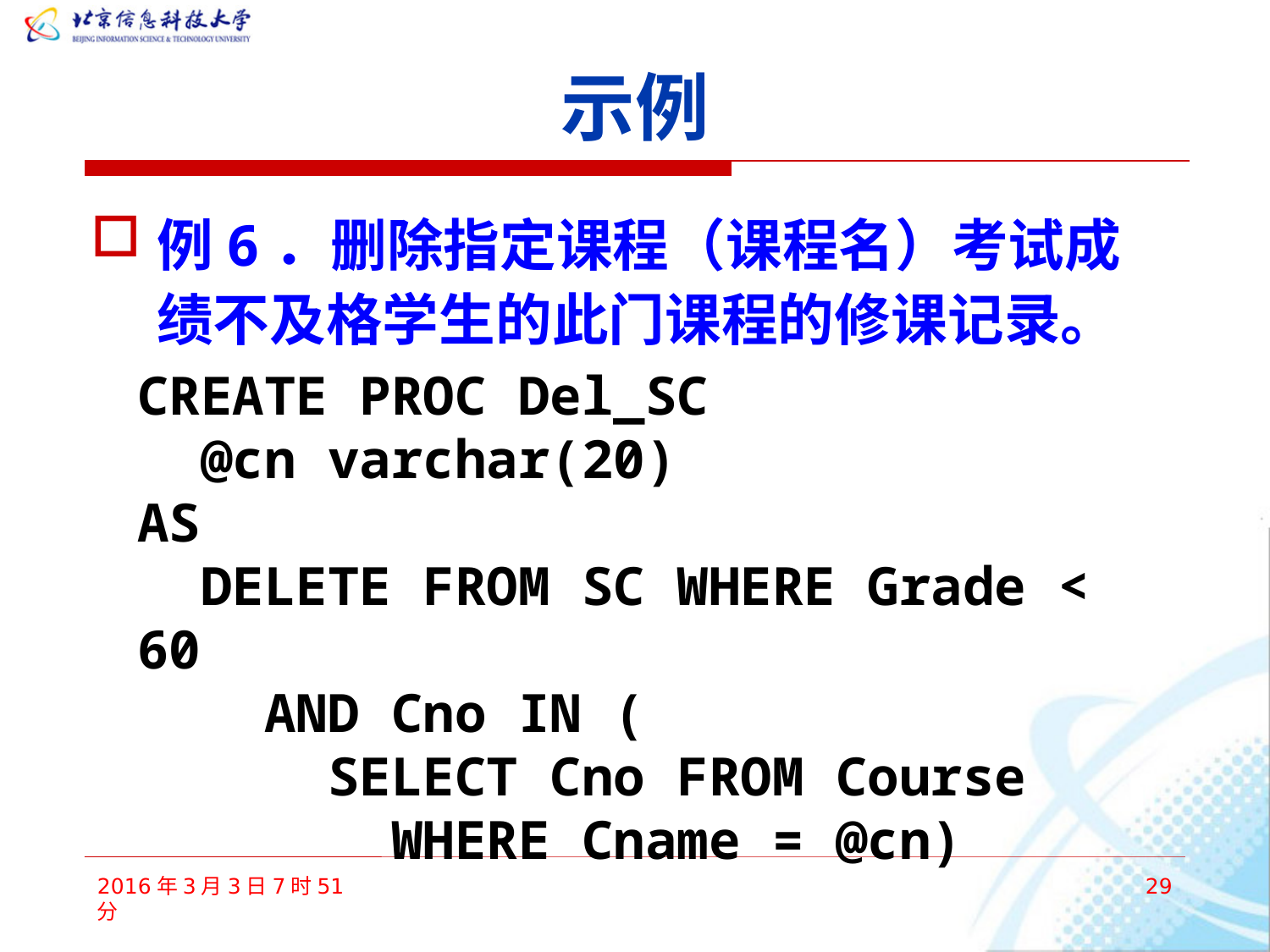

# 示例
例6．删除指定课程（课程名）考试成绩不及格学生的此门课程的修课记录。
CREATE PROC Del_SC
  @cn varchar(20)
AS
  DELETE FROM SC WHERE Grade < 60
    AND Cno IN (
      SELECT Cno FROM Course
        WHERE Cname = @cn)
2016年3月3日7时51分
29